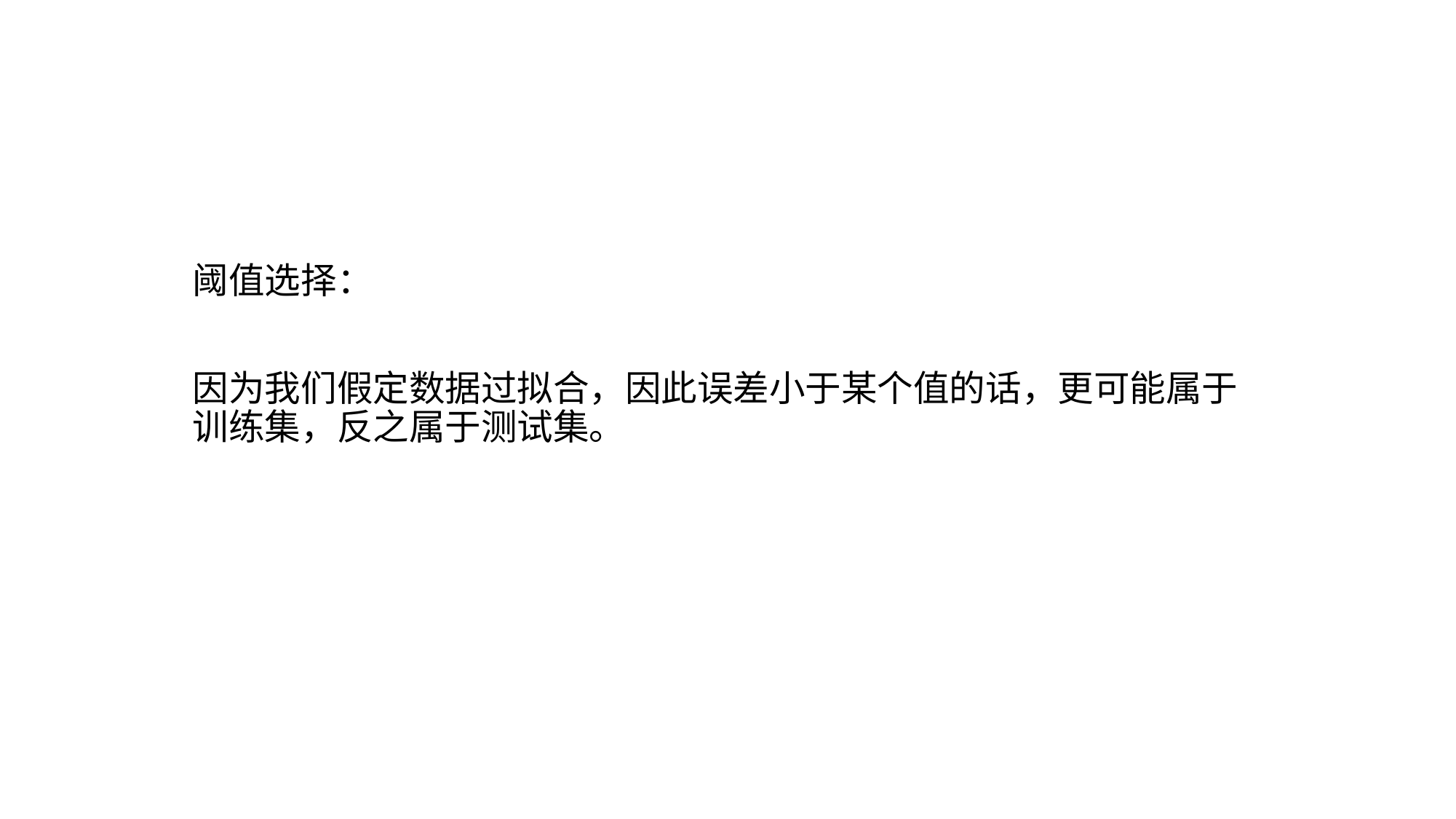

阈值选择：

因为我们假定数据过拟合，因此误差小于某个值的话，更可能属于训练集，反之属于测试集。